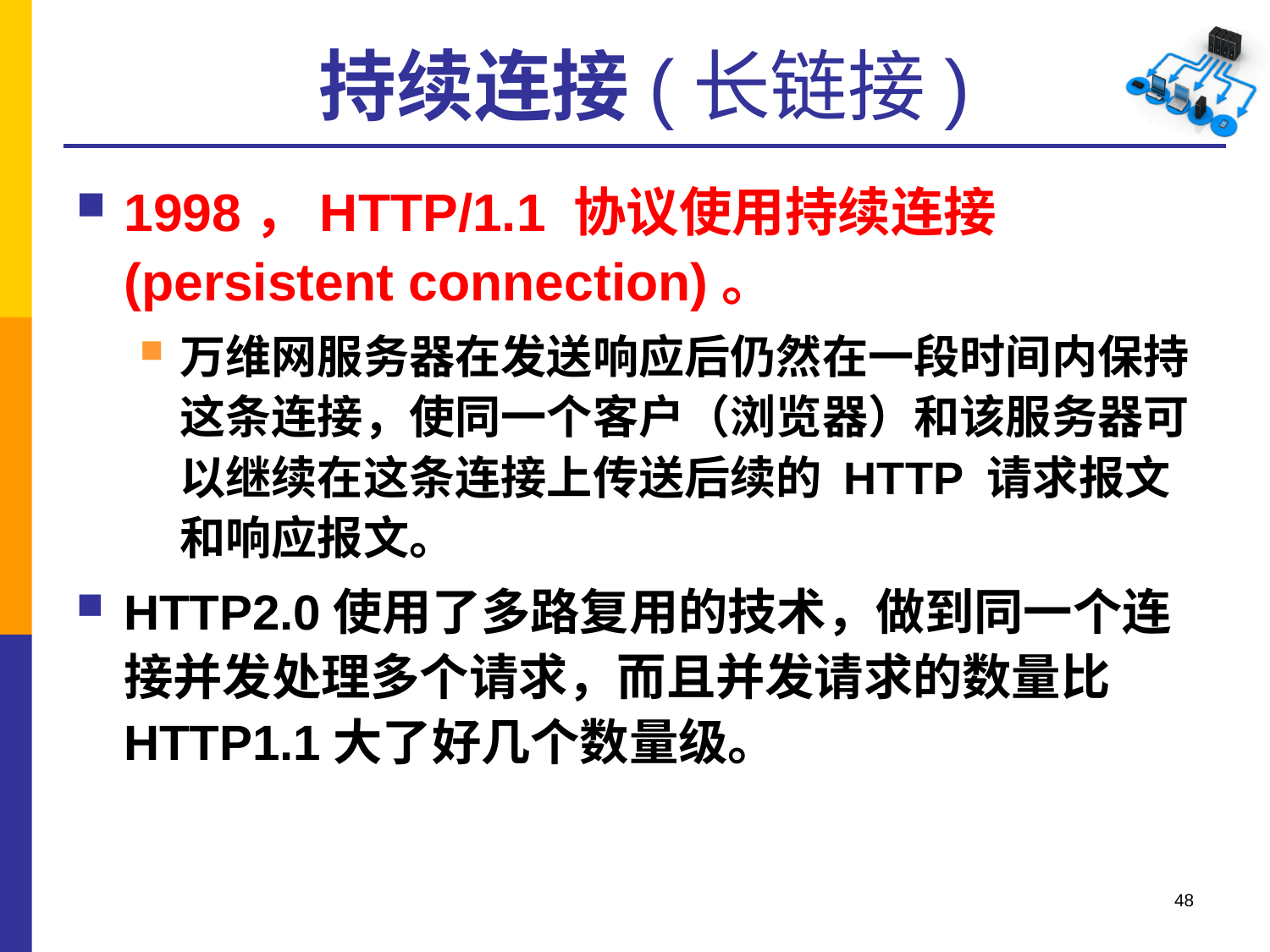

# 持续连接(长链接)
1998，HTTP/1.1 协议使用持续连接 (persistent connection)。
万维网服务器在发送响应后仍然在一段时间内保持这条连接，使同一个客户（浏览器）和该服务器可以继续在这条连接上传送后续的 HTTP 请求报文和响应报文。
HTTP2.0使用了多路复用的技术，做到同一个连接并发处理多个请求，而且并发请求的数量比HTTP1.1大了好几个数量级。
48